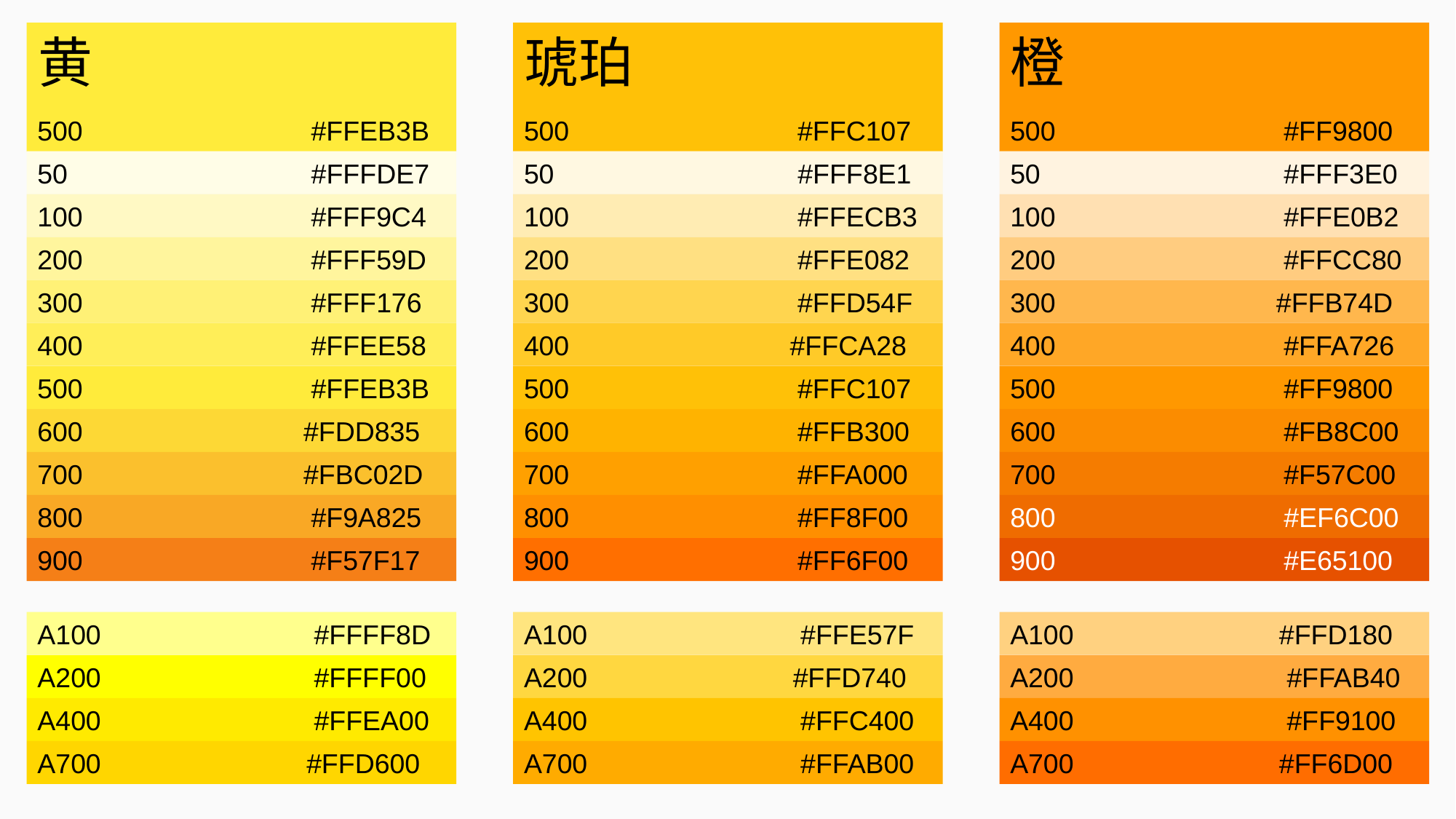

黄
500                              #FFEB3B
琥珀
500                              #FFC107
500                              #FF9800
橙
50                                #FFFDE7
50                                #FFF8E1
50                                #FFF3E0
100                              #FFF9C4
100                              #FFECB3
100                              #FFE0B2
200                              #FFF59D
200                              #FFE082
200                              #FFCC80
300                              #FFF176
300                              #FFD54F
300                             #FFB74D
400                              #FFEE58
400                             #FFCA28
400                              #FFA726
500                              #FFEB3B
500                              #FFC107
500                              #FF9800
600                             #FDD835
600                              #FFB300
600                              #FB8C00
700                             #FBC02D
700                              #FFA000
700                              #F57C00
800                              #F9A825
800                              #FF8F00
800                              #EF6C00
900                              #F57F17
900                              #FF6F00
900                              #E65100
A100                            #FFFF8D
A100                            #FFE57F
A100                           #FFD180
A200                            #FFFF00
A200                           #FFD740
A200                            #FFAB40
A400                            #FFEA00
A400                            #FFC400
A400                            #FF9100
A700                           #FFD600
A700                            #FFAB00
A700                           #FF6D00